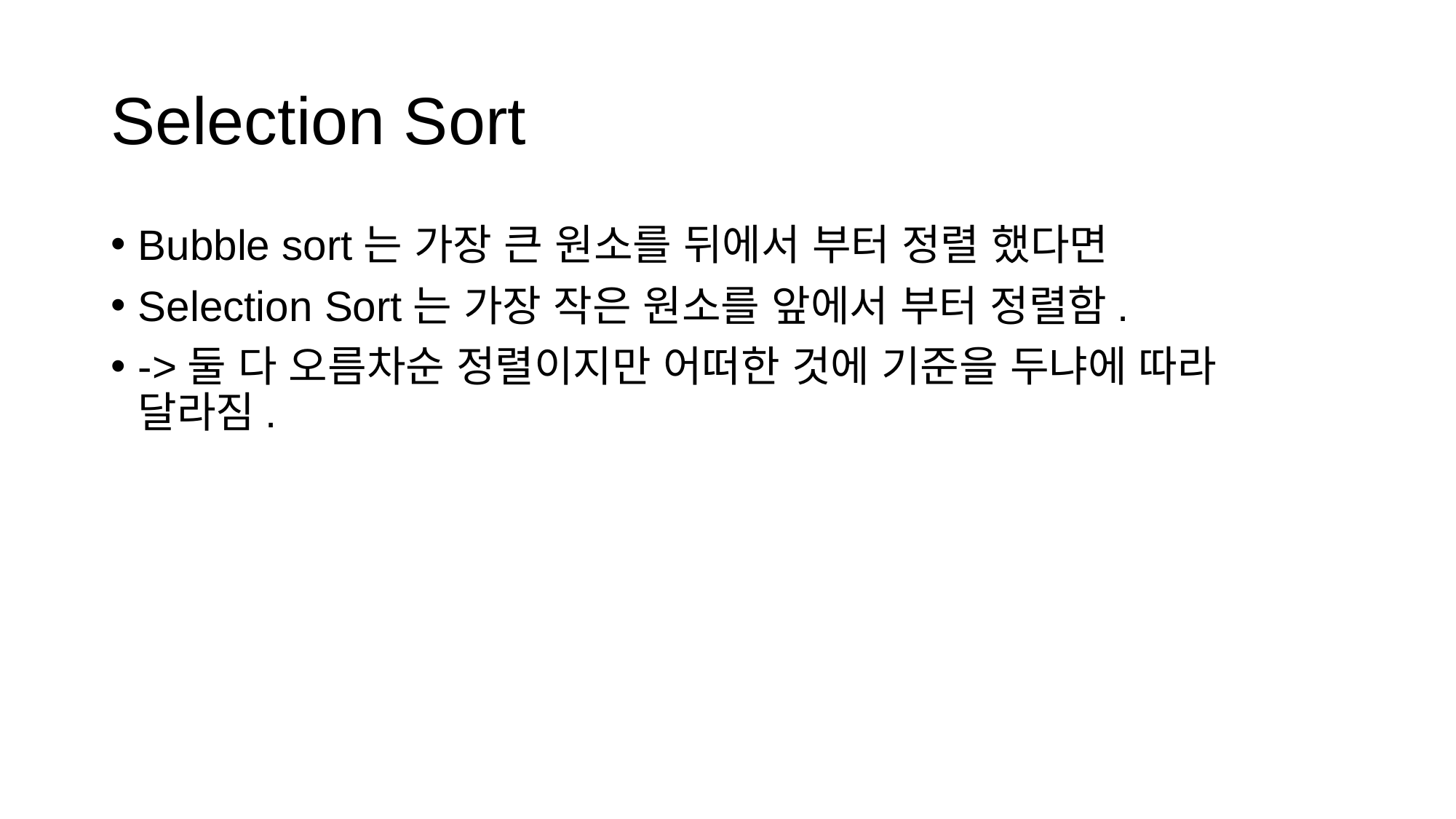

# Selection Sort
Bubble sort는 가장 큰 원소를 뒤에서 부터 정렬 했다면
Selection Sort는 가장 작은 원소를 앞에서 부터 정렬함.
->둘 다 오름차순 정렬이지만 어떠한 것에 기준을 두냐에 따라 달라짐.